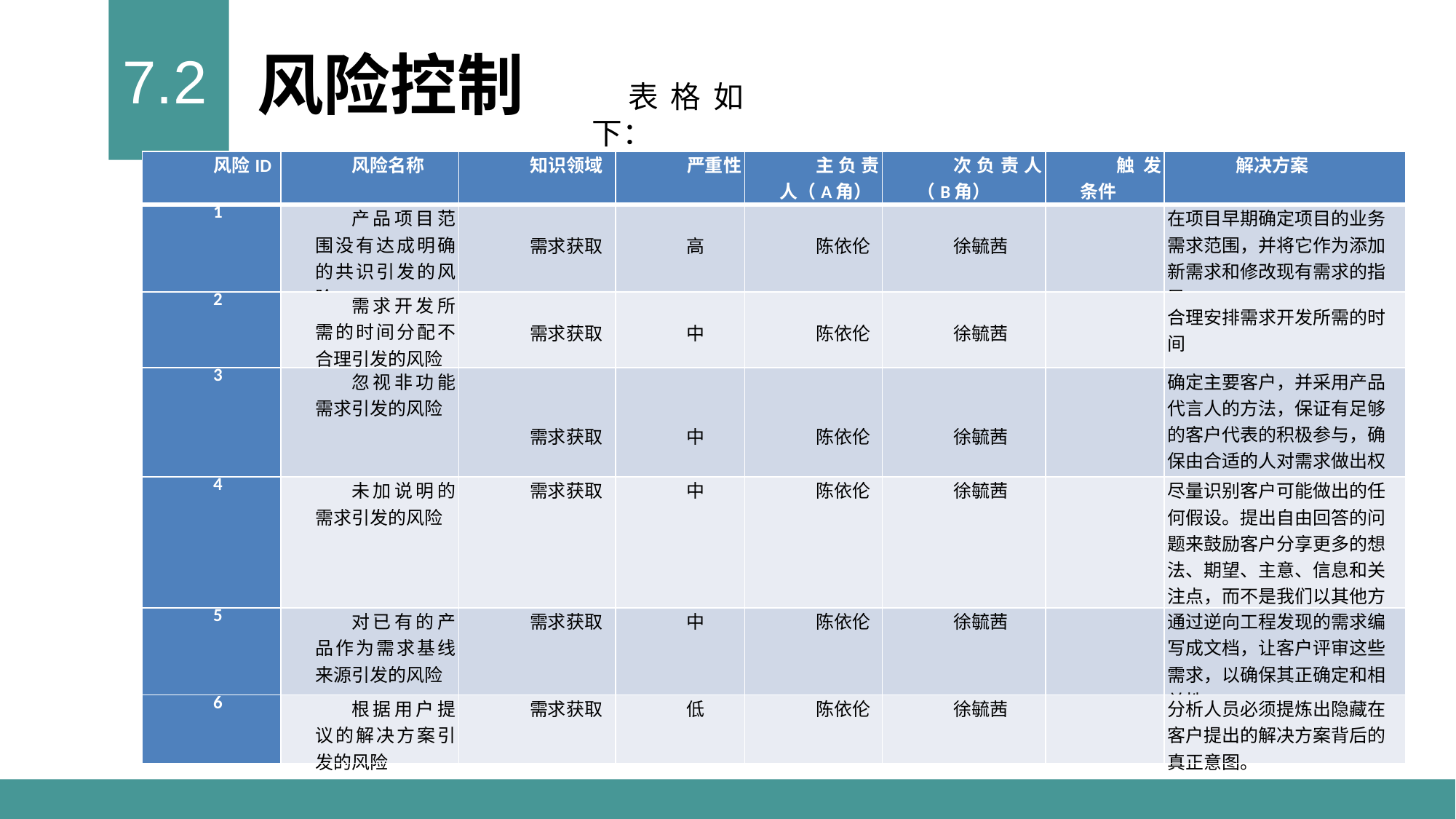

7.2
风险控制
表格如下：
| 风险ID | 风险名称 | 知识领域 | 严重性 | 主负责人（A角） | 次负责人（B角） | 触发条件 | 解决方案 |
| --- | --- | --- | --- | --- | --- | --- | --- |
| 1 | 产品项目范围没有达成明确的共识引发的风险 | 需求获取 | 高 | 陈依伦 | 徐毓茜 |  | 在项目早期确定项目的业务需求范围，并将它作为添加新需求和修改现有需求的指导 |
| 2 | 需求开发所需的时间分配不合理引发的风险 | 需求获取 | 中 | 陈依伦 | 徐毓茜 |  | 合理安排需求开发所需的时间 |
| 3 | 忽视非功能需求引发的风险 | 需求获取 | 中 | 陈依伦 | 徐毓茜 |  | 确定主要客户，并采用产品代言人的方法，保证有足够的客户代表的积极参与，确保由合适的人对需求做出权威性的决策。 |
| 4 | 未加说明的需求引发的风险 | 需求获取 | 中 | 陈依伦 | 徐毓茜 |  | 尽量识别客户可能做出的任何假设。提出自由回答的问题来鼓励客户分享更多的想法、期望、主意、信息和关注点，而不是我们以其他方式所听到的。 |
| 5 | 对已有的产品作为需求基线来源引发的风险 | 需求获取 | 中 | 陈依伦 | 徐毓茜 |  | 通过逆向工程发现的需求编写成文档，让客户评审这些需求，以确保其正确定和相关性。 |
| 6 | 根据用户提议的解决方案引发的风险 | 需求获取 | 低 | 陈依伦 | 徐毓茜 |  | 分析人员必须提炼出隐藏在客户提出的解决方案背后的真正意图。 |